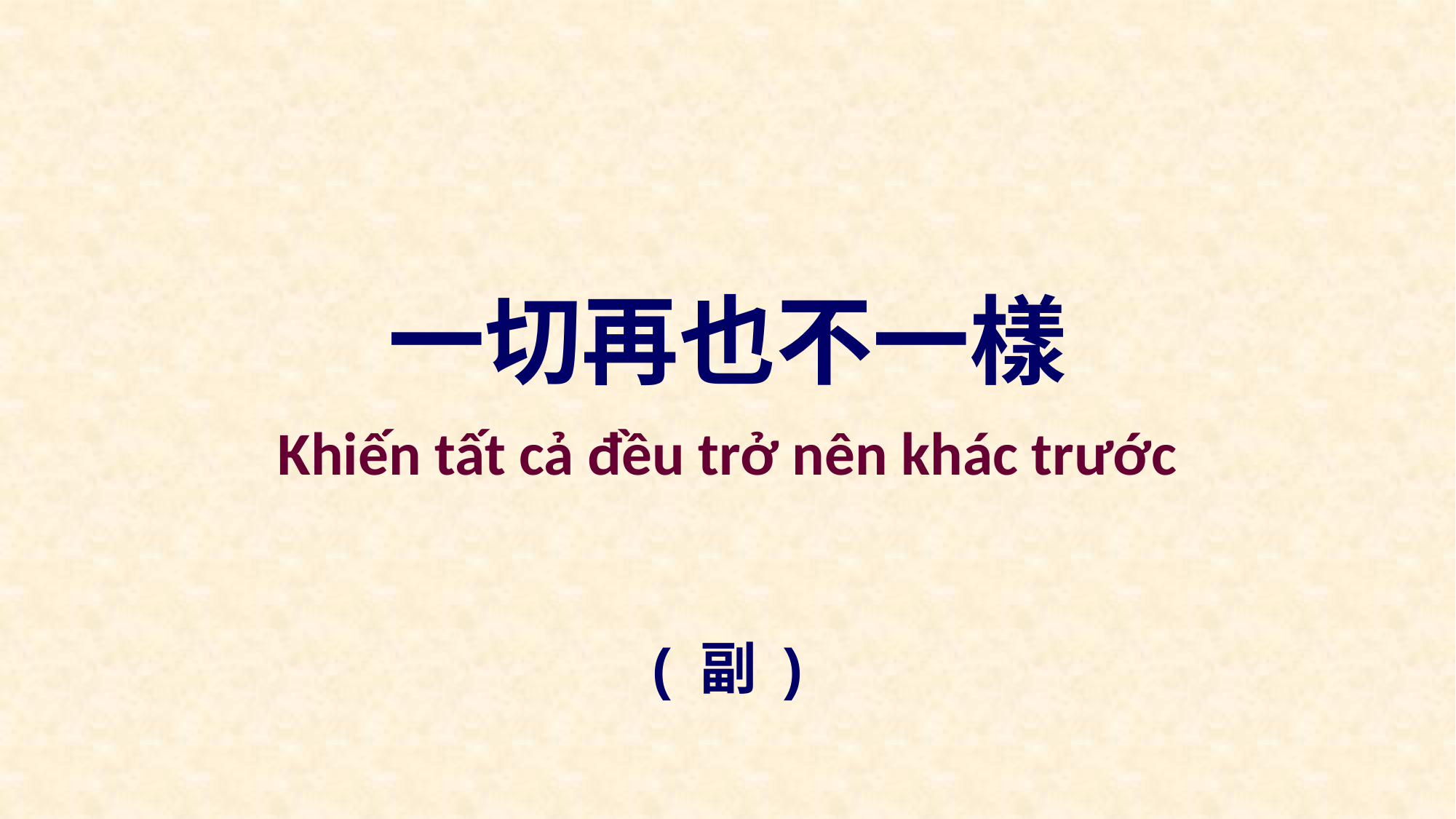

一切再也不一樣
Khiến tất cả đều trở nên khác trước
( 副 )